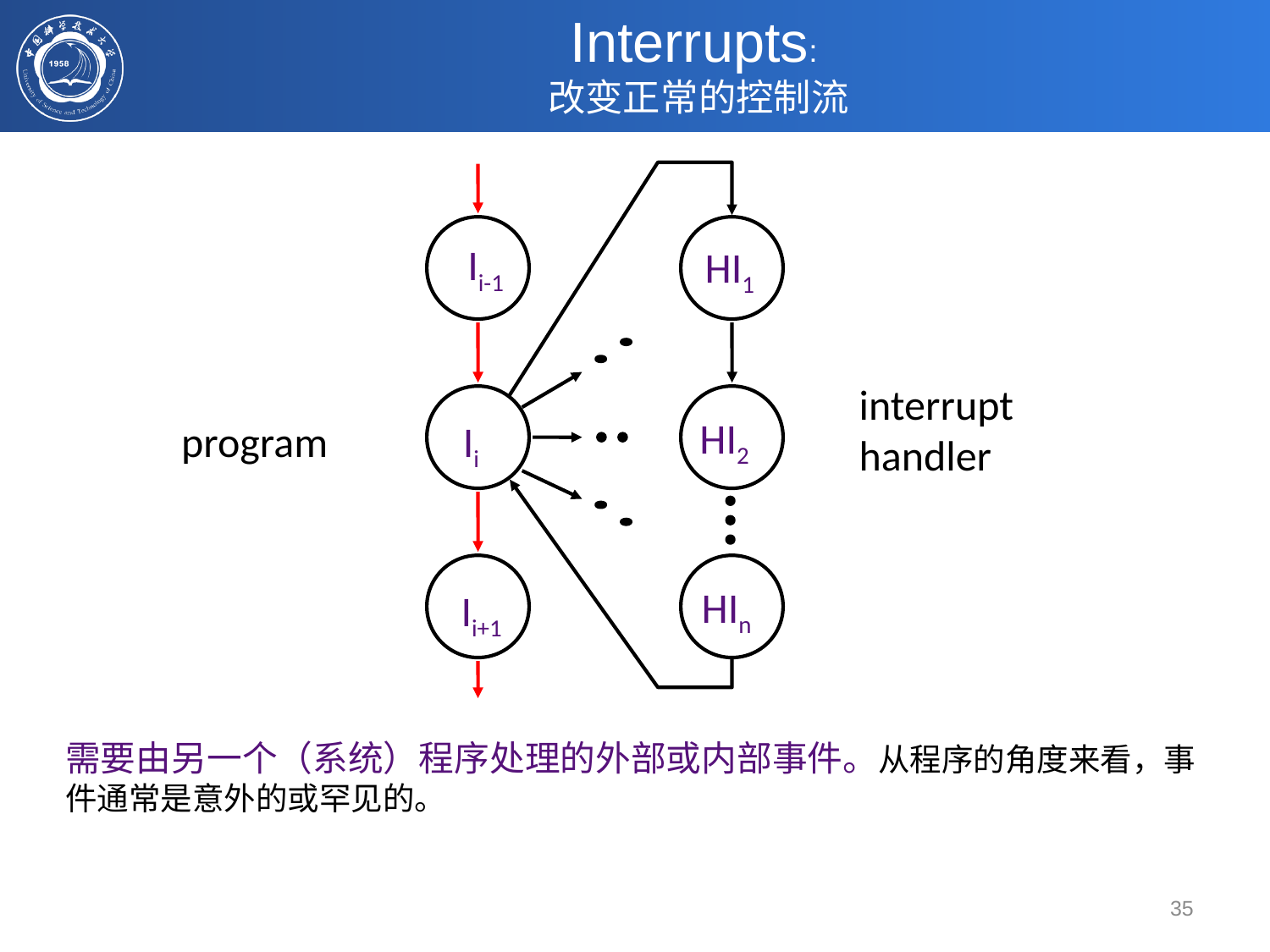

# Interrupts: 改变正常的控制流

Ii-1
HI1

interrupt
handler

HI2
program
Ii

HIn
Ii+1

需要由另一个（系统）程序处理的外部或内部事件。从程序的角度来看，事件通常是意外的或罕见的。
35